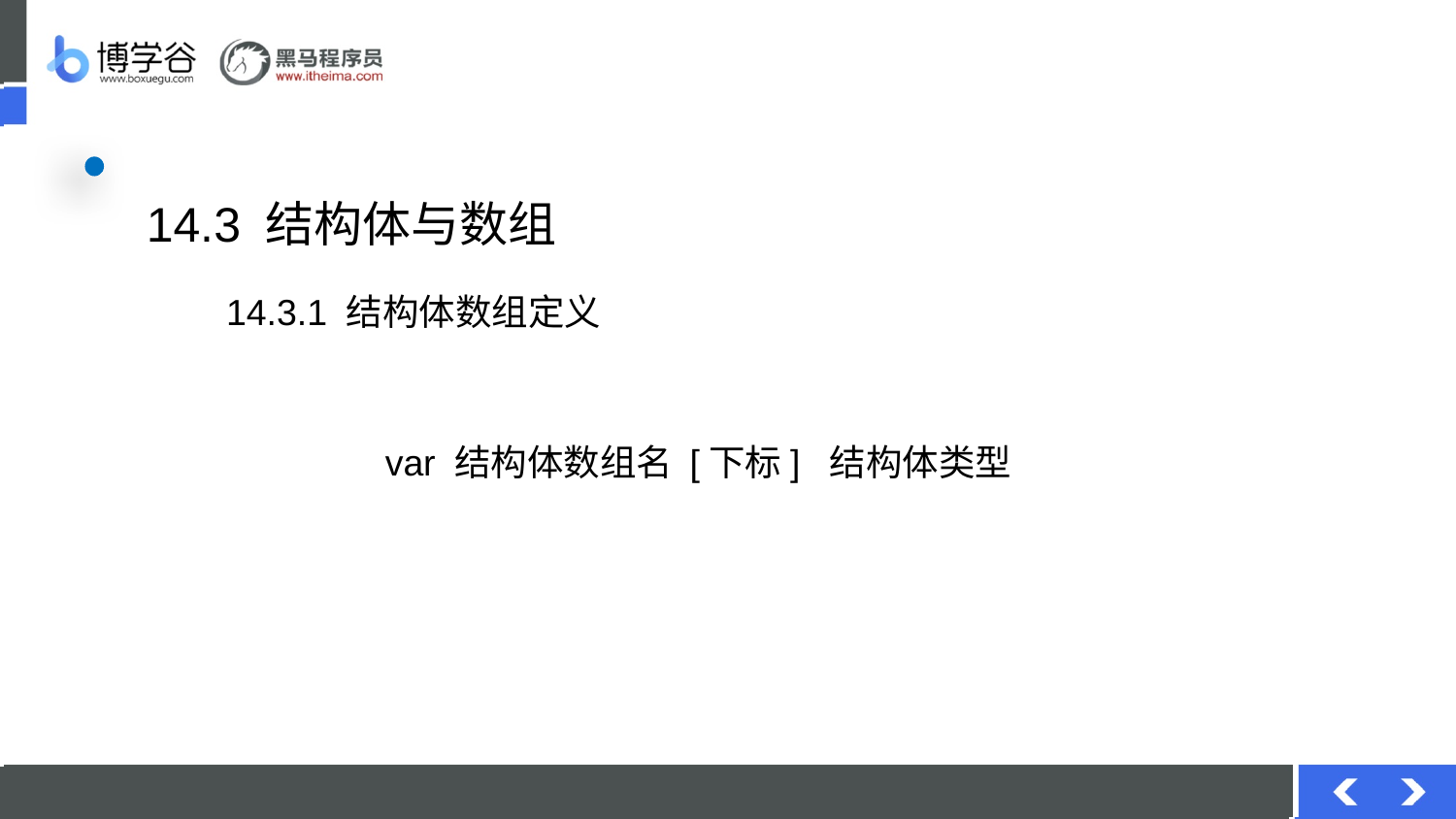

# 14.3 结构体与数组
14.3.1 结构体数组定义
var 结构体数组名 [下标]  结构体类型